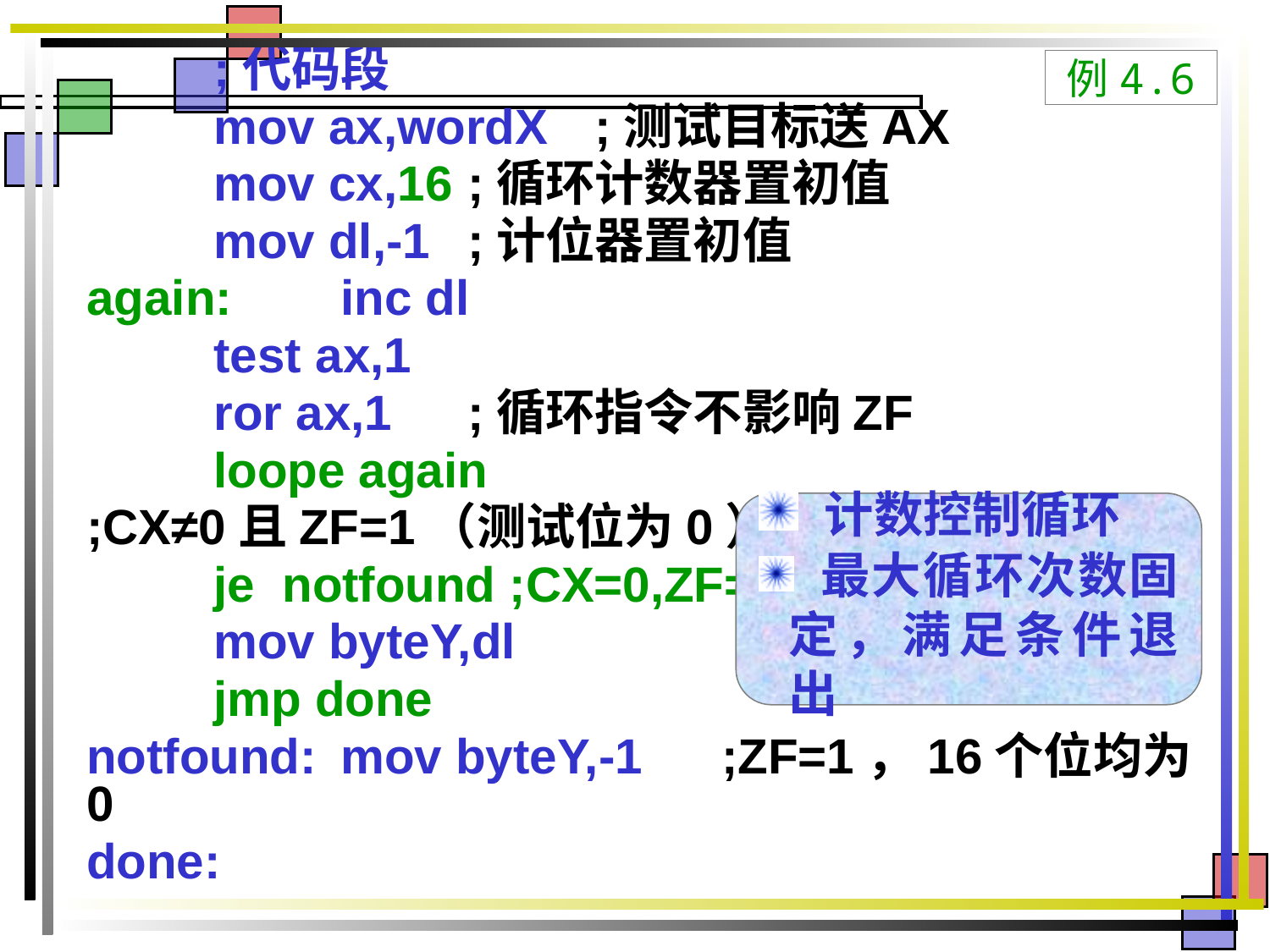

;代码段
	mov ax,wordX	;测试目标送AX
	mov cx,16	;循环计数器置初值
	mov dl,-1	;计位器置初值
again:	inc dl
	test ax,1
	ror ax,1	;循环指令不影响ZF
	loope again
;CX≠0且ZF=1（测试位为0），继续循环
	je  notfound ;CX=0,ZF=1
	mov byteY,dl
	jmp done
notfound:	mov byteY,-1	;ZF=1，16个位均为0
done:
# 例4.6
 计数控制循环
 最大循环次数固定，满足条件退出